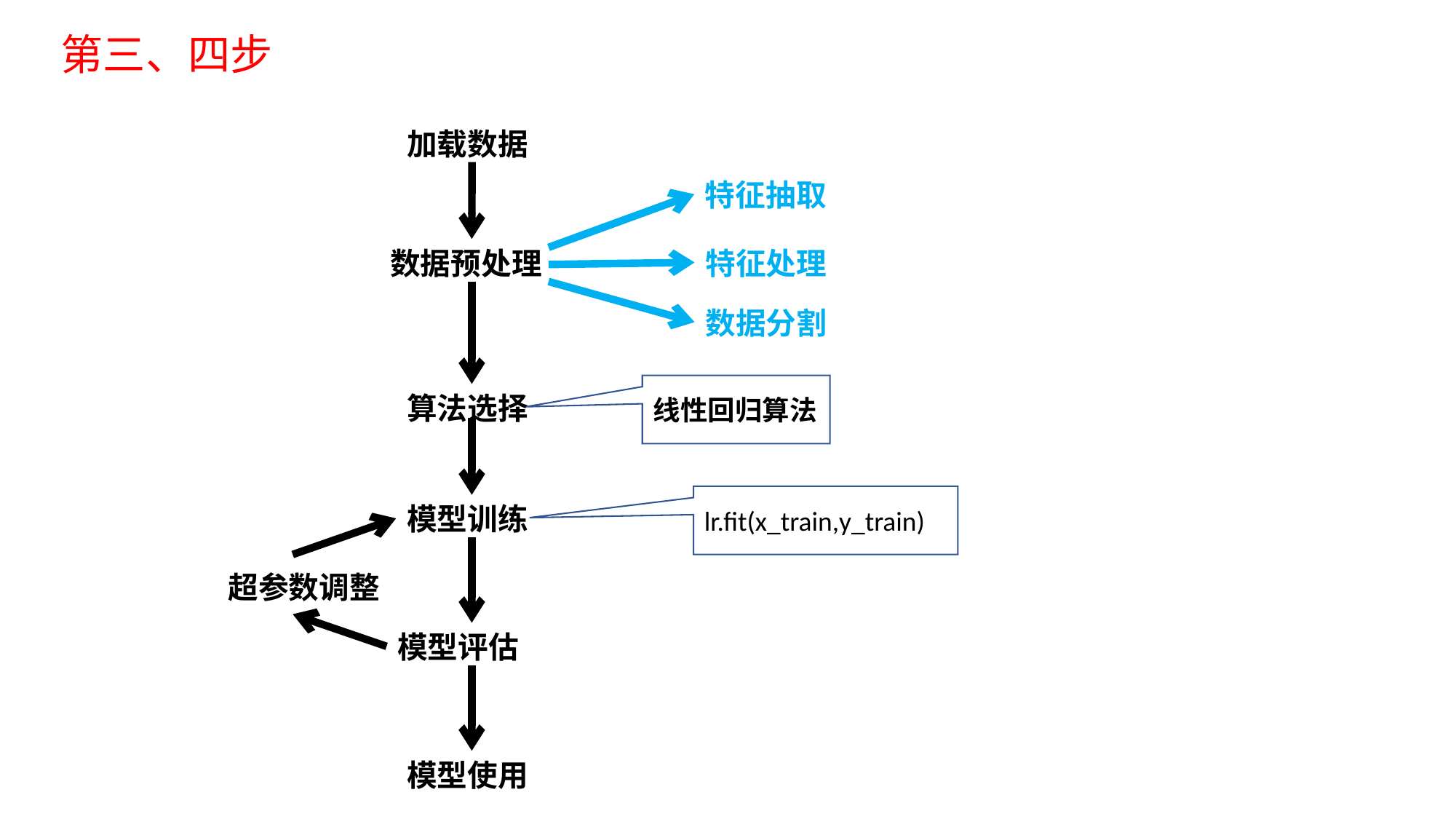

第三、四步
加载数据
特征抽取
数据预处理
特征处理
数据分割
线性回归算法
算法选择
lr.fit(x_train,y_train)
模型训练
超参数调整
模型评估
模型使用